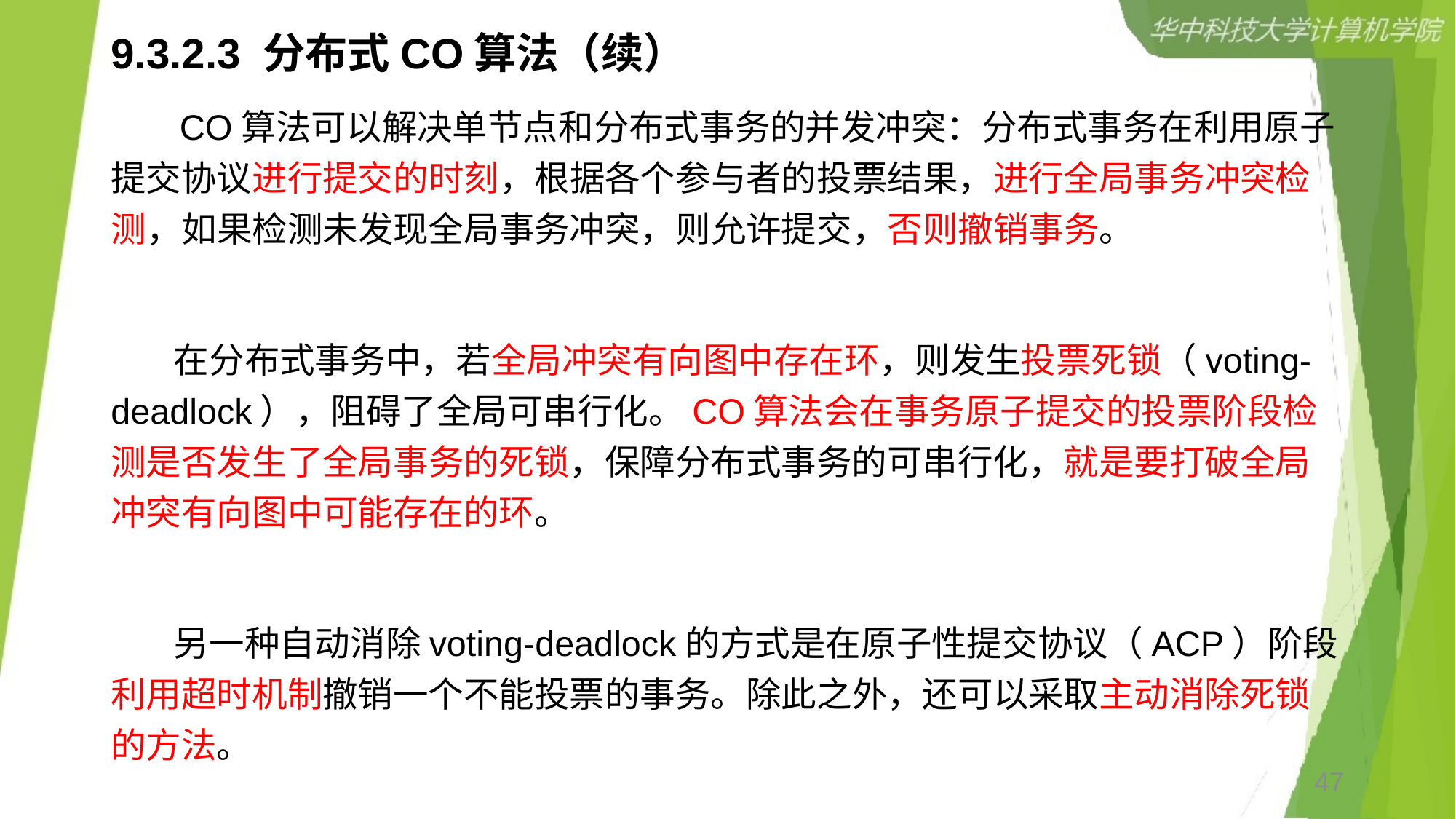

# 9.3.2.3 分布式CO算法（续）
       CO算法可以解决单节点和分布式事务的并发冲突：分布式事务在利用原子提交协议进行提交的时刻，根据各个参与者的投票结果，进行全局事务冲突检测，如果检测未发现全局事务冲突，则允许提交，否则撤销事务。

       在分布式事务中，若全局冲突有向图中存在环，则发生投票死锁（voting-deadlock），阻碍了全局可串行化。CO算法会在事务原子提交的投票阶段检测是否发生了全局事务的死锁，保障分布式事务的可串行化，就是要打破全局冲突有向图中可能存在的环。

       另一种自动消除voting-deadlock的方式是在原子性提交协议（ACP）阶段利用超时机制撤销一个不能投票的事务。除此之外，还可以采取主动消除死锁的方法。
47